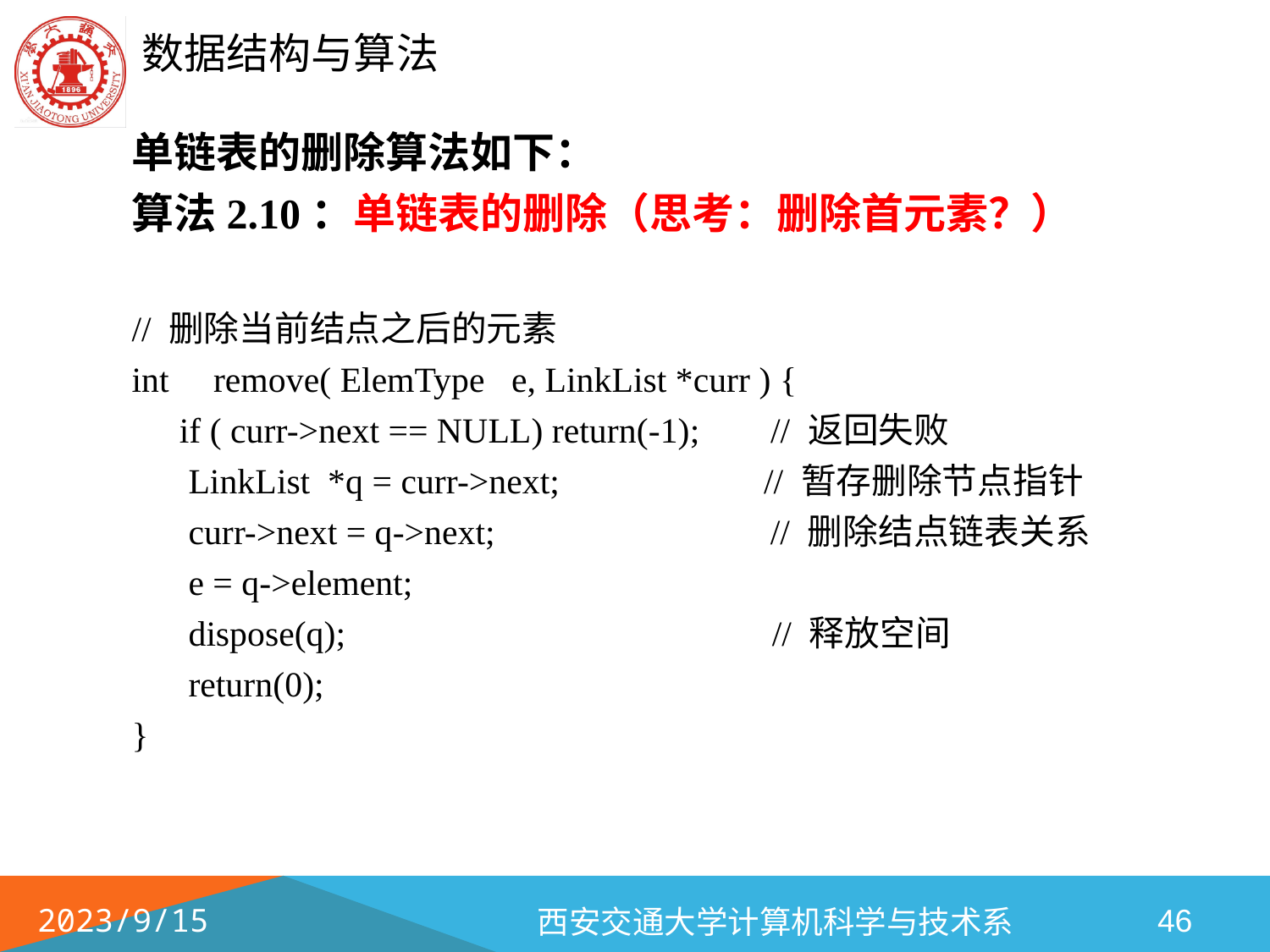

单链表的删除算法如下：
算法2.10：单链表的删除（思考：删除首元素？）

// 删除当前结点之后的元素
int     remove( ElemType   e, LinkList *curr ) {
	if ( curr->next == NULL) return(-1);        // 返回失败
	 LinkList  *q = curr->next;                       // 暂存删除节点指针
 	 curr->next = q->next;                               // 删除结点链表关系
  	 e = q->element;
  	 dispose(q);                                                // 释放空间
  	 return(0);
}